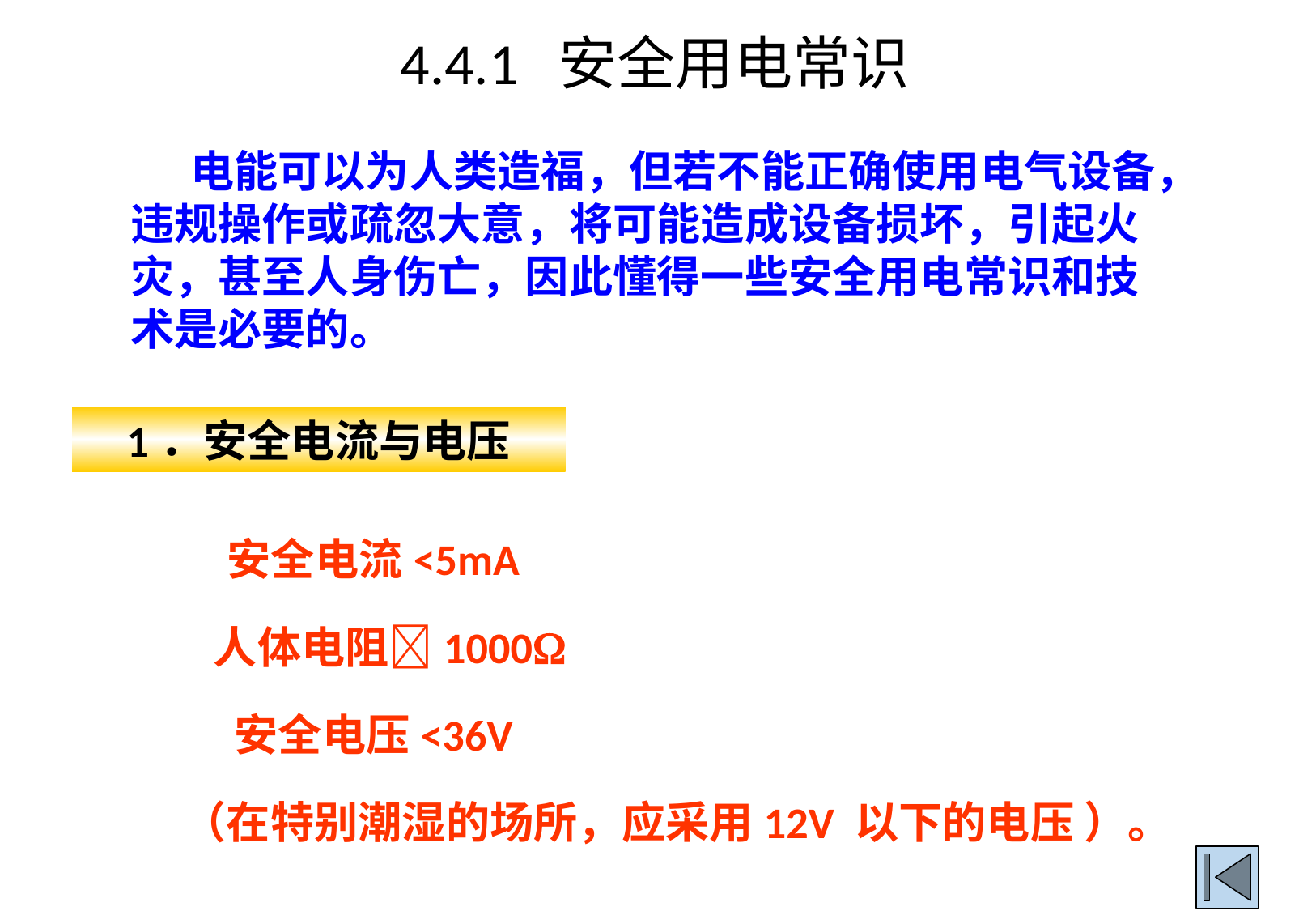

4.4.1  安全用电常识
     电能可以为人类造福，但若不能正确使用电气设备，违规操作或疏忽大意，将可能造成设备损坏，引起火灾，甚至人身伤亡，因此懂得一些安全用电常识和技术是必要的。
1．安全电流与电压
安全电流<5mA
人体电阻>1000Ω
安全电压<36V
（在特别潮湿的场所，应采用12V 以下的电压 ）。